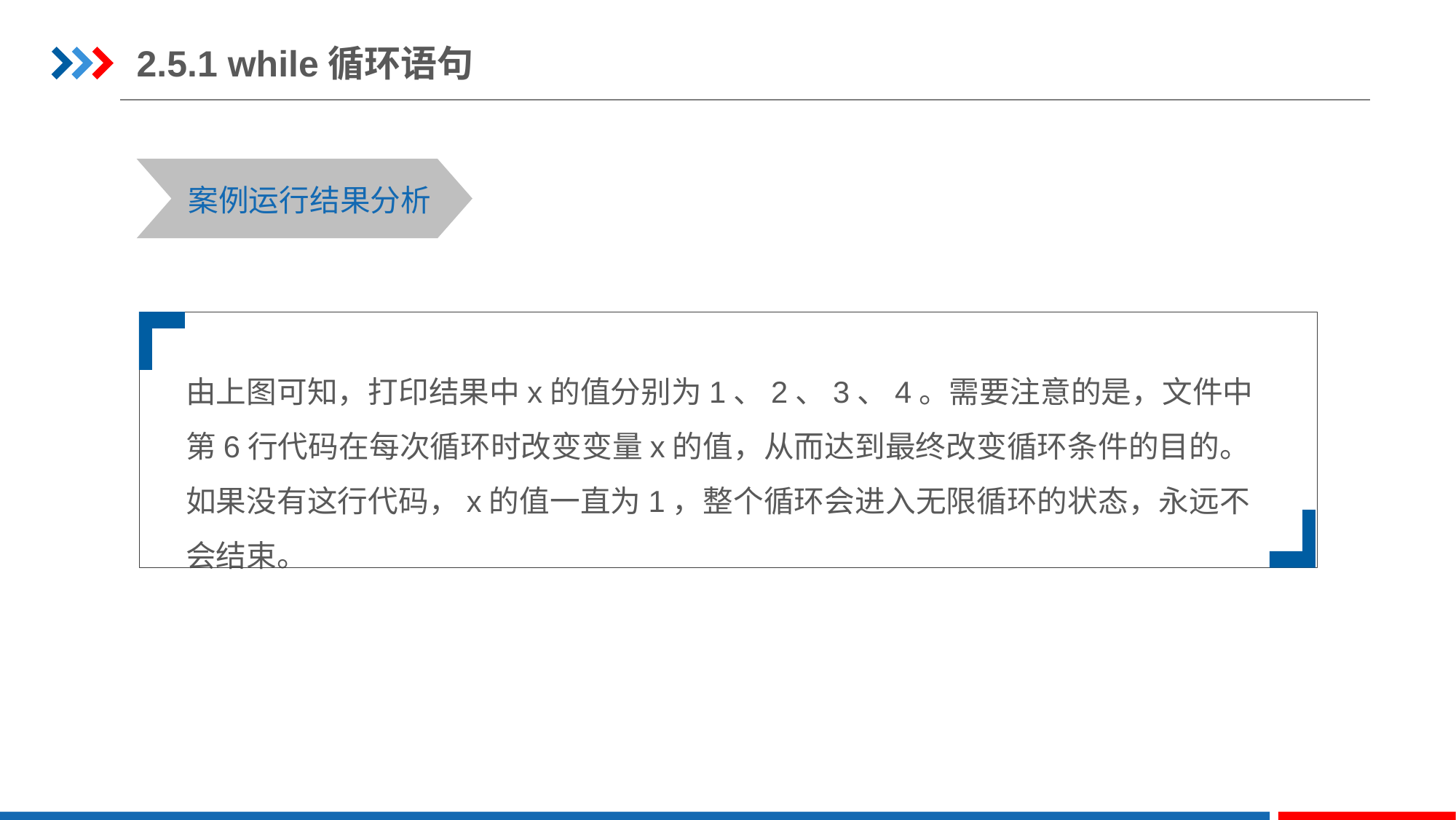

2.5.1 while循环语句

案例运行结果分析

由上图可知，打印结果中x的值分别为1、2、3、4。需要注意的是，文件中第6行代码在每次循环时改变变量x的值，从而达到最终改变循环条件的目的。如果没有这行代码，x的值一直为1，整个循环会进入无限循环的状态，永远不会结束。